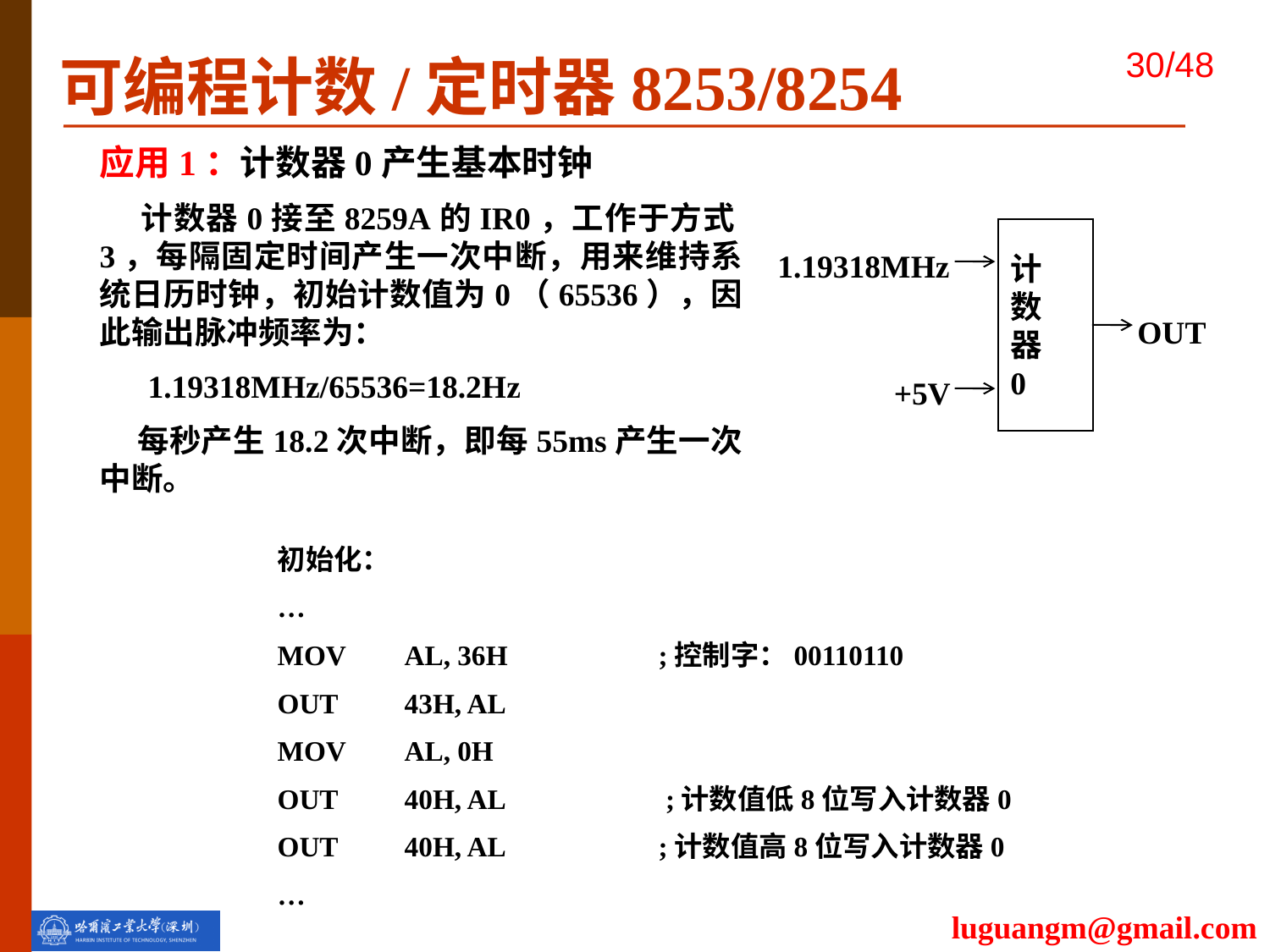

可编程计数/定时器8253/8254
应用1：计数器0产生基本时钟
    计数器0接至8259A的IR0，工作于方式3，每隔固定时间产生一次中断，用来维持系统日历时钟，初始计数值为0（65536），因此输出脉冲频率为：
      1.19318MHz/65536=18.2Hz
    每秒产生18.2次中断，即每55ms产生一次中断。

计
数
器
0

1.19318MHz

OUT

+5V

初始化：
…
MOV 	AL, 36H		;控制字：00110110
OUT	43H, AL
MOV	AL, 0H
OUT	40H, AL		 ;计数值低8位写入计数器0
OUT	40H, AL		;计数值高8位写入计数器0
…